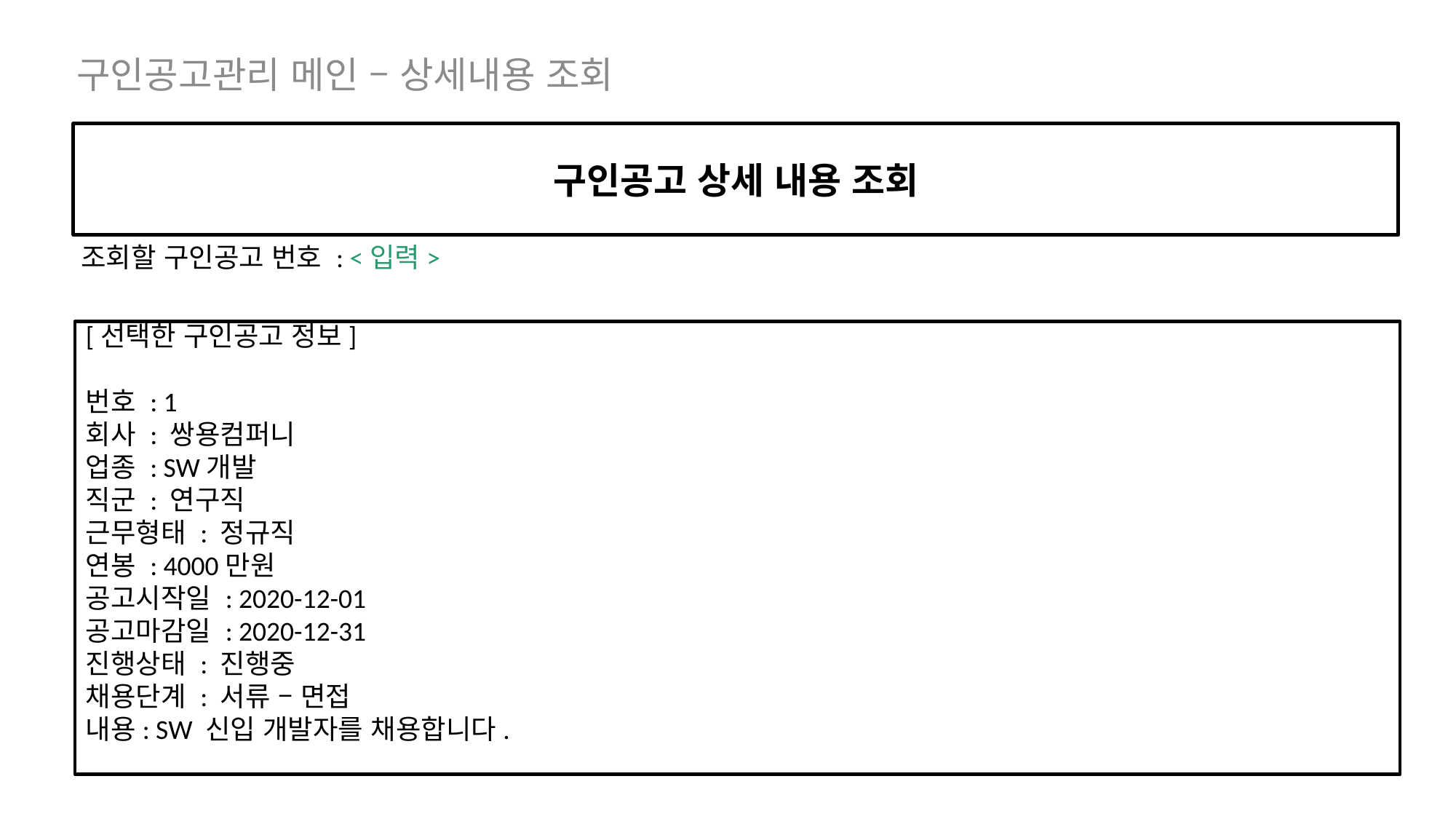

구인공고관리 메인 – 상세내용 조회
구인공고 상세 내용 조회
조회할 구인공고 번호 : <입력>
[선택한 구인공고 정보]

번호 : 1
회사 : 쌍용컴퍼니
업종 : SW개발
직군 : 연구직
근무형태 : 정규직
연봉 : 4000만원
공고시작일 : 2020-12-01
공고마감일 : 2020-12-31
진행상태 : 진행중
채용단계 : 서류 – 면접
내용: SW 신입 개발자를 채용합니다.